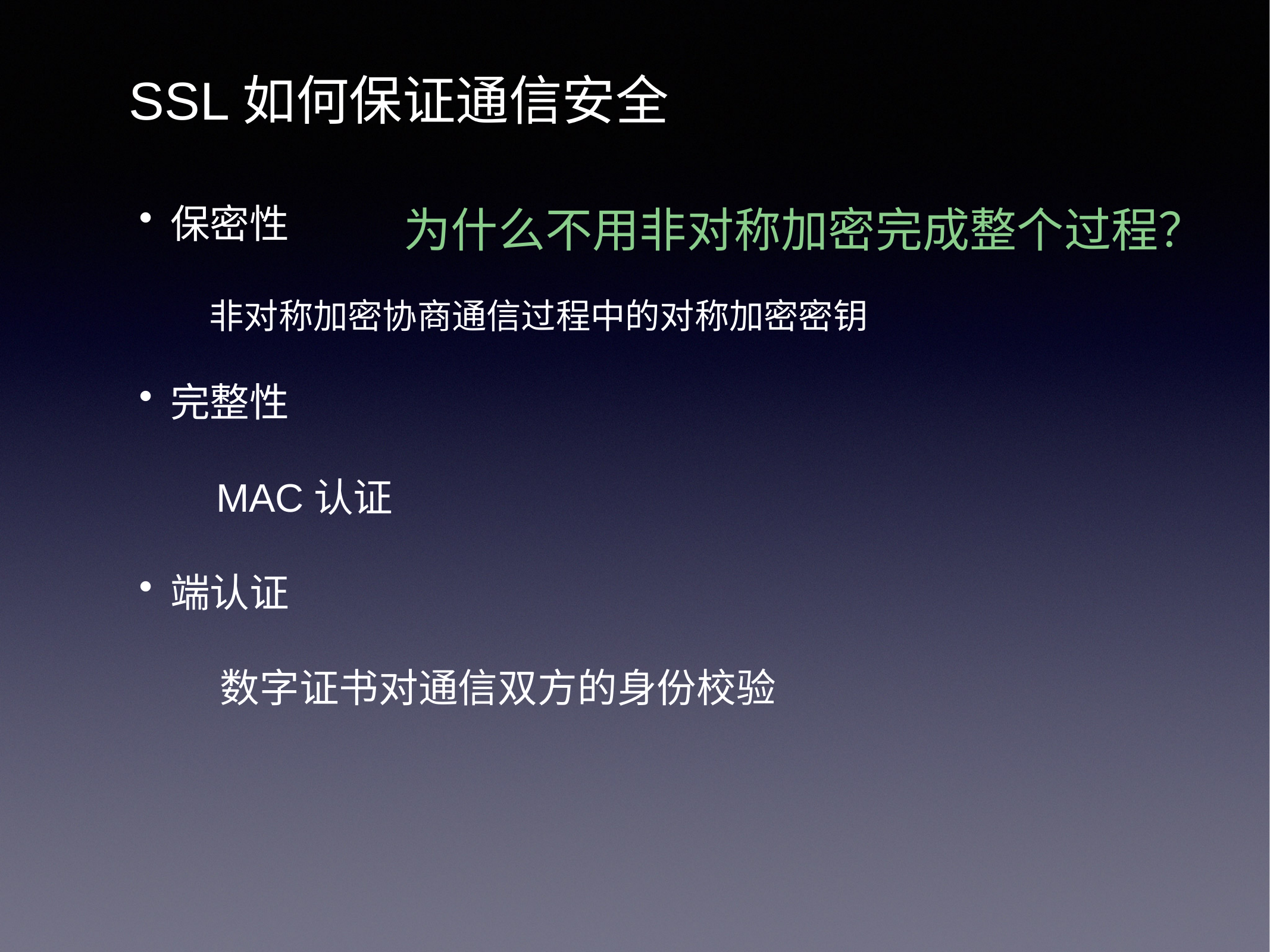

# SSL如何保证通信安全
为什么不用非对称加密完成整个过程？
保密性

        非对称加密协商通信过程中的对称加密密钥

完整性

       MAC认证

端认证

        数字证书对通信双方的身份校验